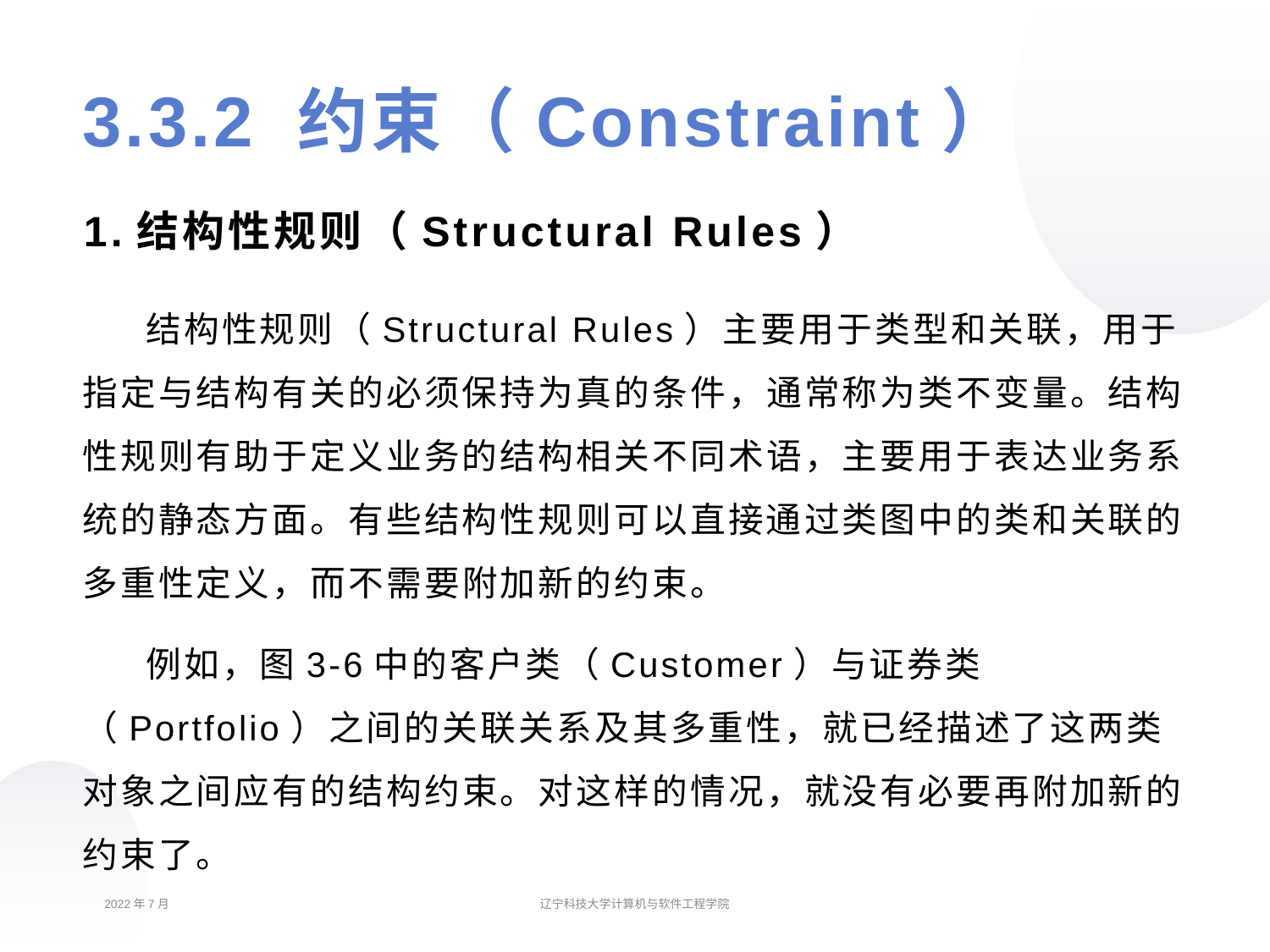

# 3.3.2 约束（Constraint）
1.结构性规则（Structural Rules）

结构性规则（Structural Rules）主要用于类型和关联，用于指定与结构有关的必须保持为真的条件，通常称为类不变量。结构性规则有助于定义业务的结构相关不同术语，主要用于表达业务系统的静态方面。有些结构性规则可以直接通过类图中的类和关联的多重性定义，而不需要附加新的约束。
例如，图3-6中的客户类（Customer）与证券类（Portfolio）之间的关联关系及其多重性，就已经描述了这两类对象之间应有的结构约束。对这样的情况，就没有必要再附加新的约束了。

2022年7月
辽宁科技大学计算机与软件工程学院
87